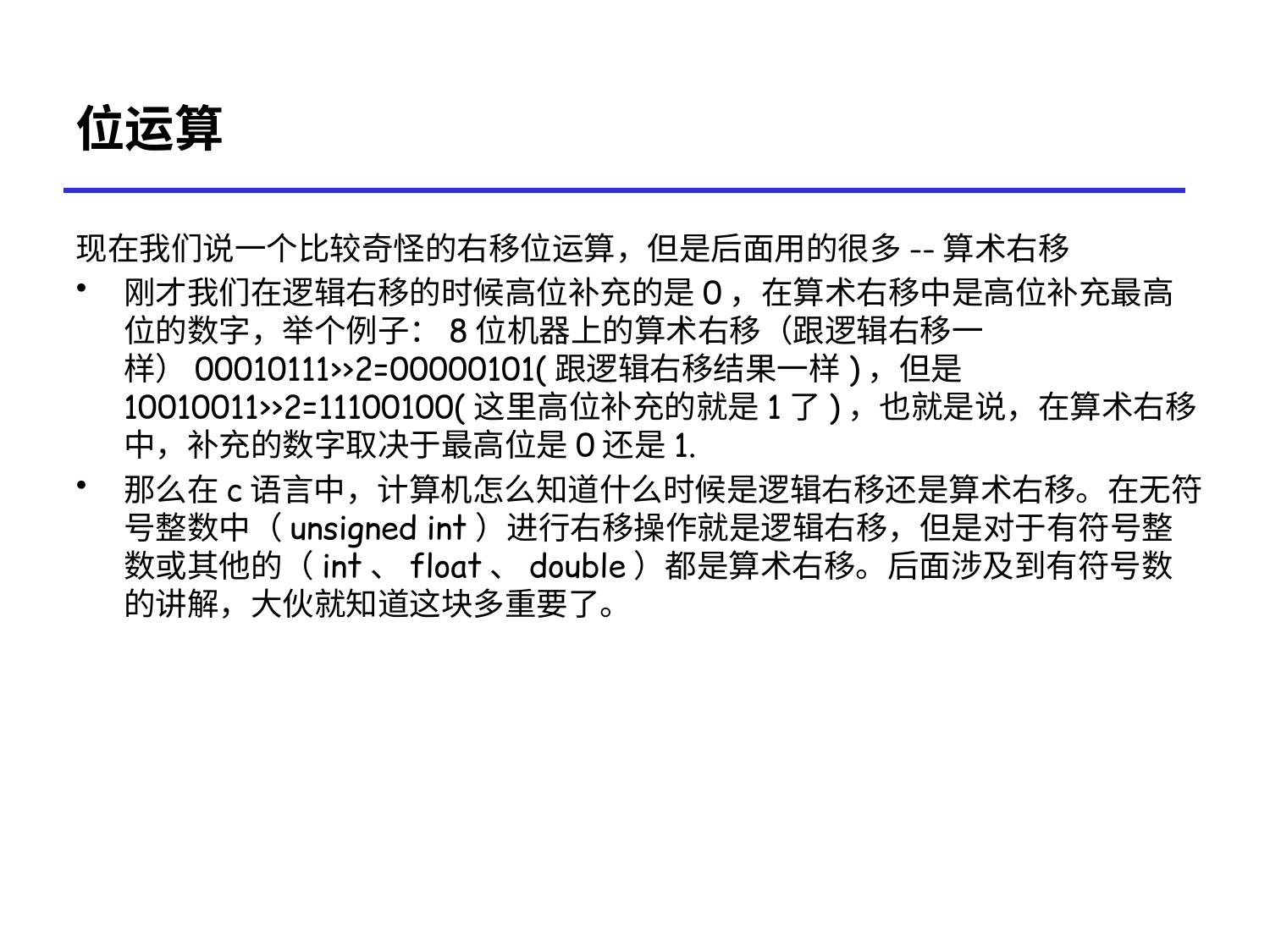

# 位运算
现在我们说一个比较奇怪的右移位运算，但是后面用的很多--算术右移
刚才我们在逻辑右移的时候高位补充的是0，在算术右移中是高位补充最高位的数字，举个例子：8位机器上的算术右移（跟逻辑右移一样）00010111>>2=00000101(跟逻辑右移结果一样)，但是10010011>>2=11100100(这里高位补充的就是1了)，也就是说，在算术右移中，补充的数字取决于最高位是0还是1.
那么在c语言中，计算机怎么知道什么时候是逻辑右移还是算术右移。在无符号整数中（unsigned int）进行右移操作就是逻辑右移，但是对于有符号整数或其他的（int、float、double）都是算术右移。后面涉及到有符号数的讲解，大伙就知道这块多重要了。